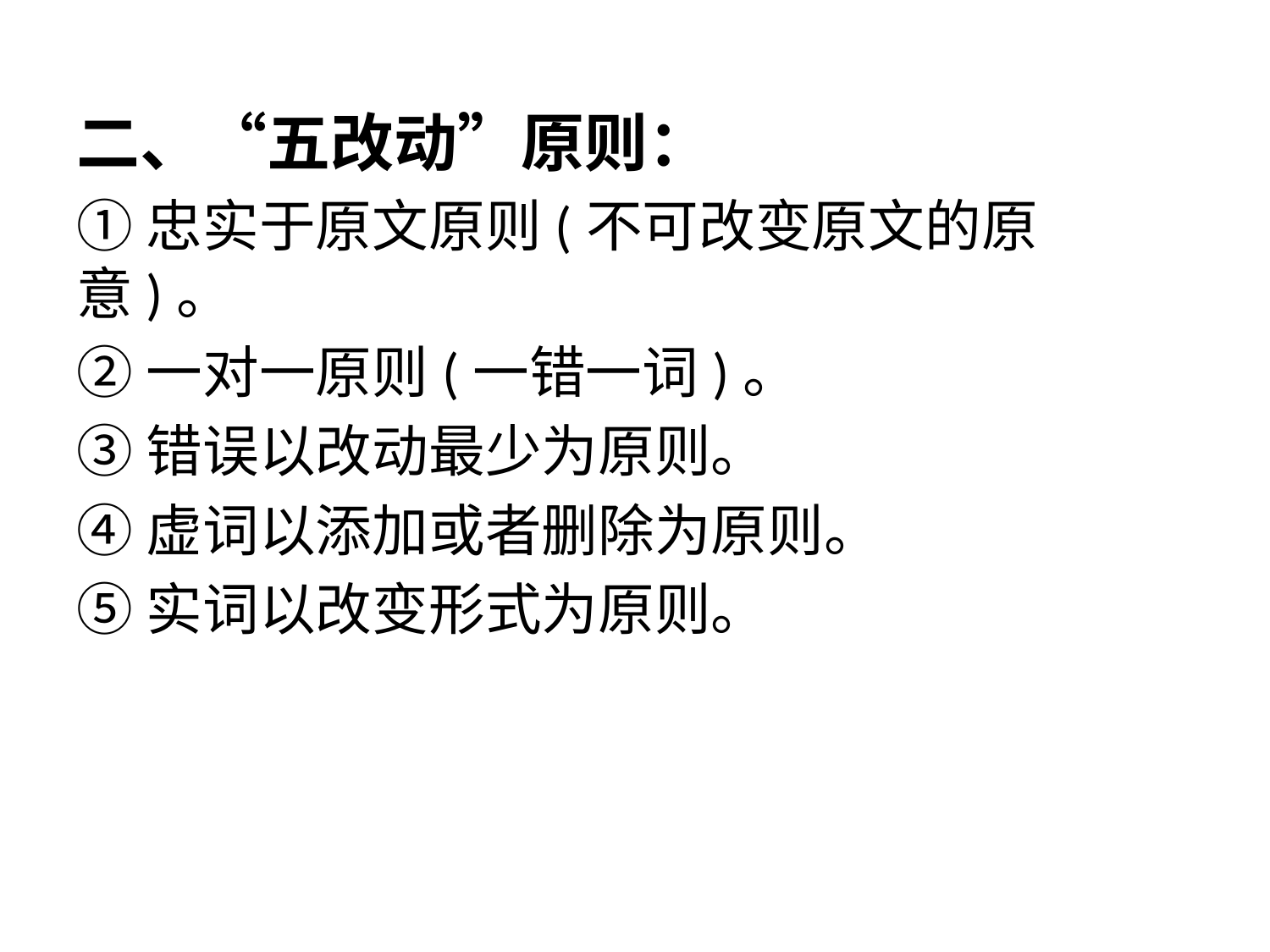

二、“五改动”原则：
①忠实于原文原则(不可改变原文的原意)。
②一对一原则(一错一词)。
③错误以改动最少为原则。
④虚词以添加或者删除为原则。
⑤实词以改变形式为原则。